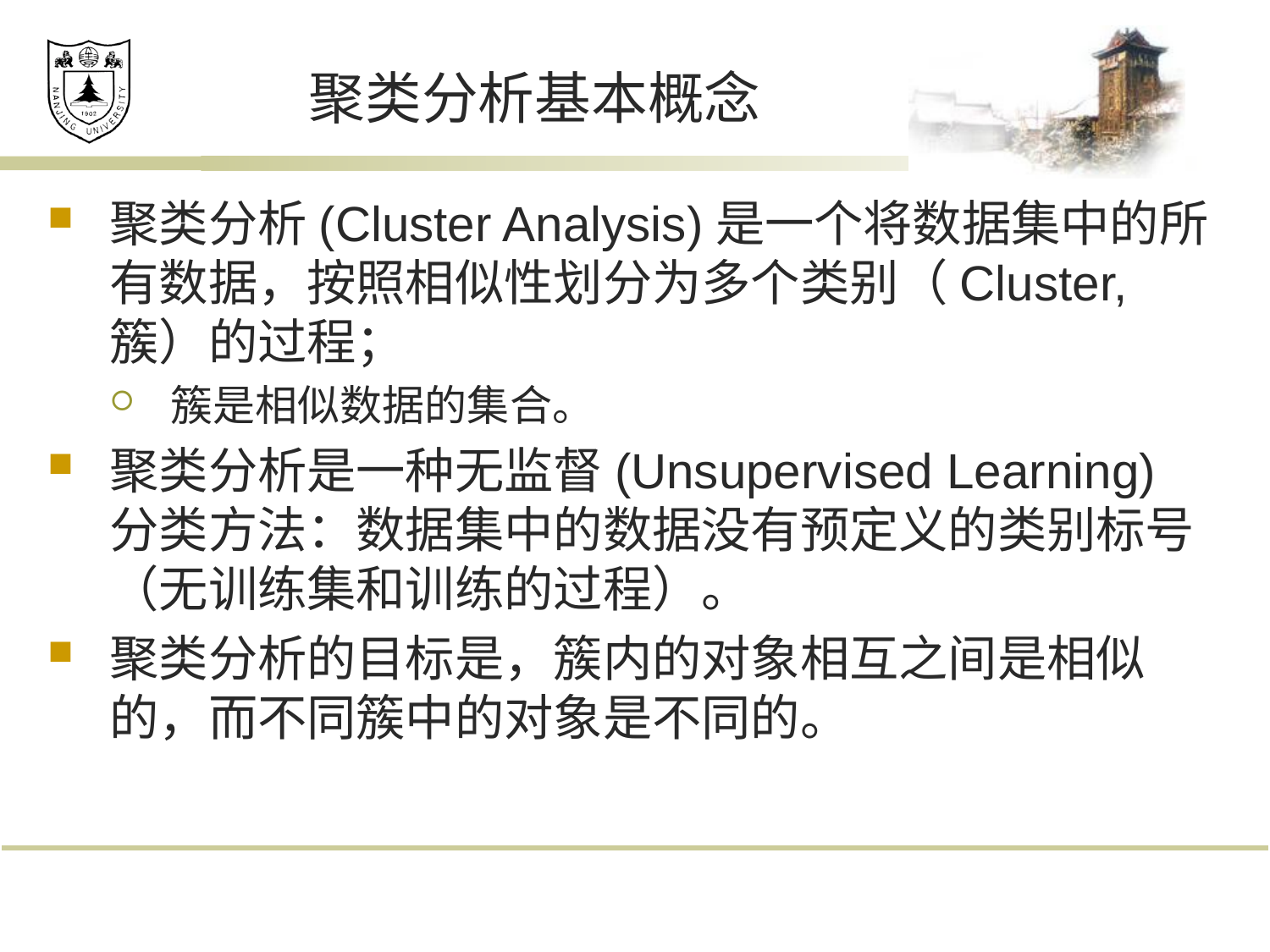

# 聚类分析基本概念
聚类分析(Cluster Analysis)是一个将数据集中的所有数据，按照相似性划分为多个类别（Cluster, 簇）的过程；
簇是相似数据的集合。
聚类分析是一种无监督(Unsupervised Learning)分类方法：数据集中的数据没有预定义的类别标号（无训练集和训练的过程）。
聚类分析的目标是，簇内的对象相互之间是相似的，而不同簇中的对象是不同的。